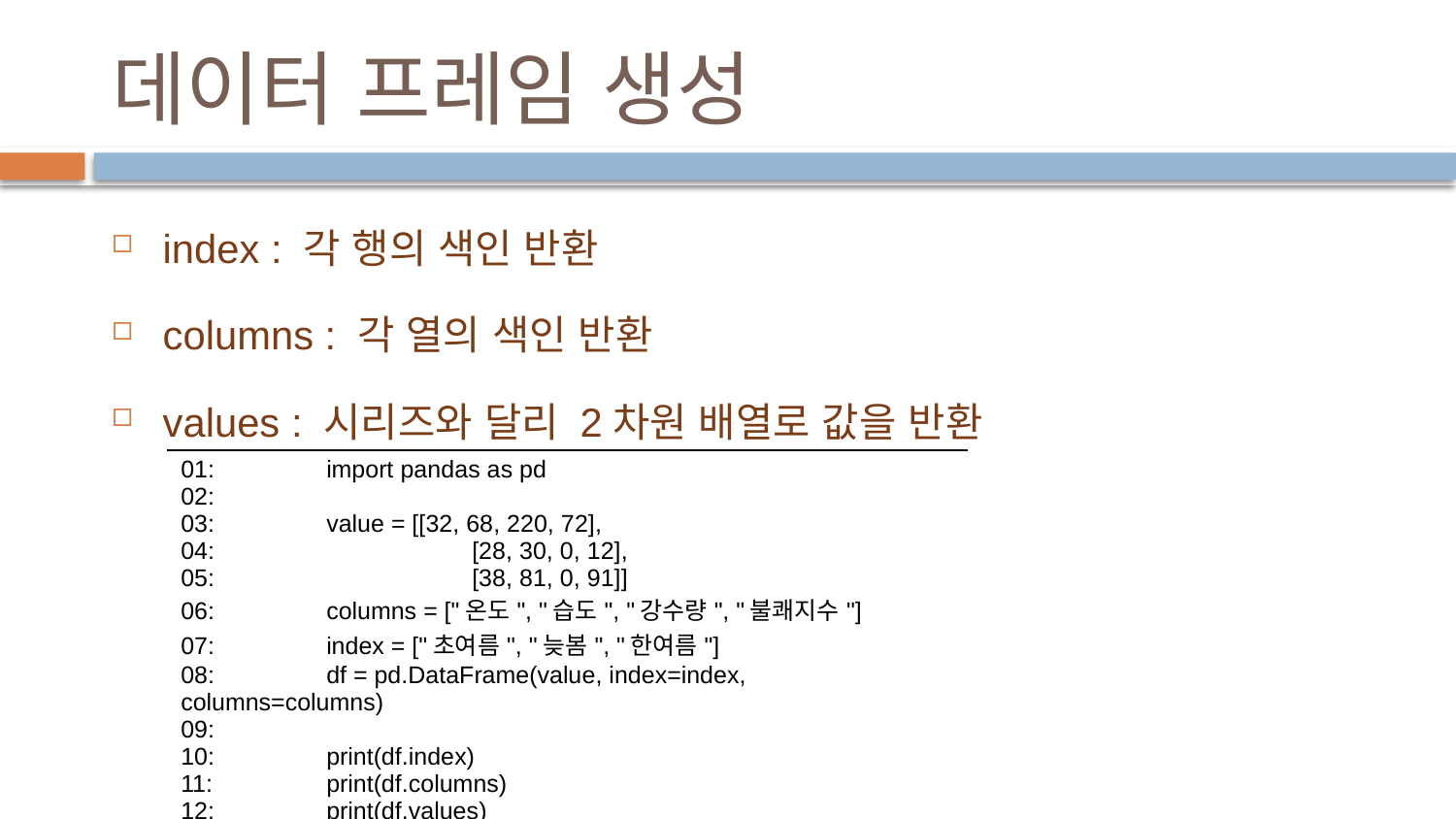

# 데이터 프레임 생성
index : 각 행의 색인 반환
columns : 각 열의 색인 반환
values : 시리즈와 달리 2차원 배열로 값을 반환
| 01: import pandas as pd 02: 03: value = [[32, 68, 220, 72], 04: [28, 30, 0, 12], 05: [38, 81, 0, 91]] 06: columns = ["온도", "습도", "강수량", "불쾌지수"] 07: index = ["초여름", "늦봄", "한여름"] 08: df = pd.DataFrame(value, index=index, columns=columns) 09: 10: print(df.index) 11: print(df.columns) 12: print(df.values) |
| --- |